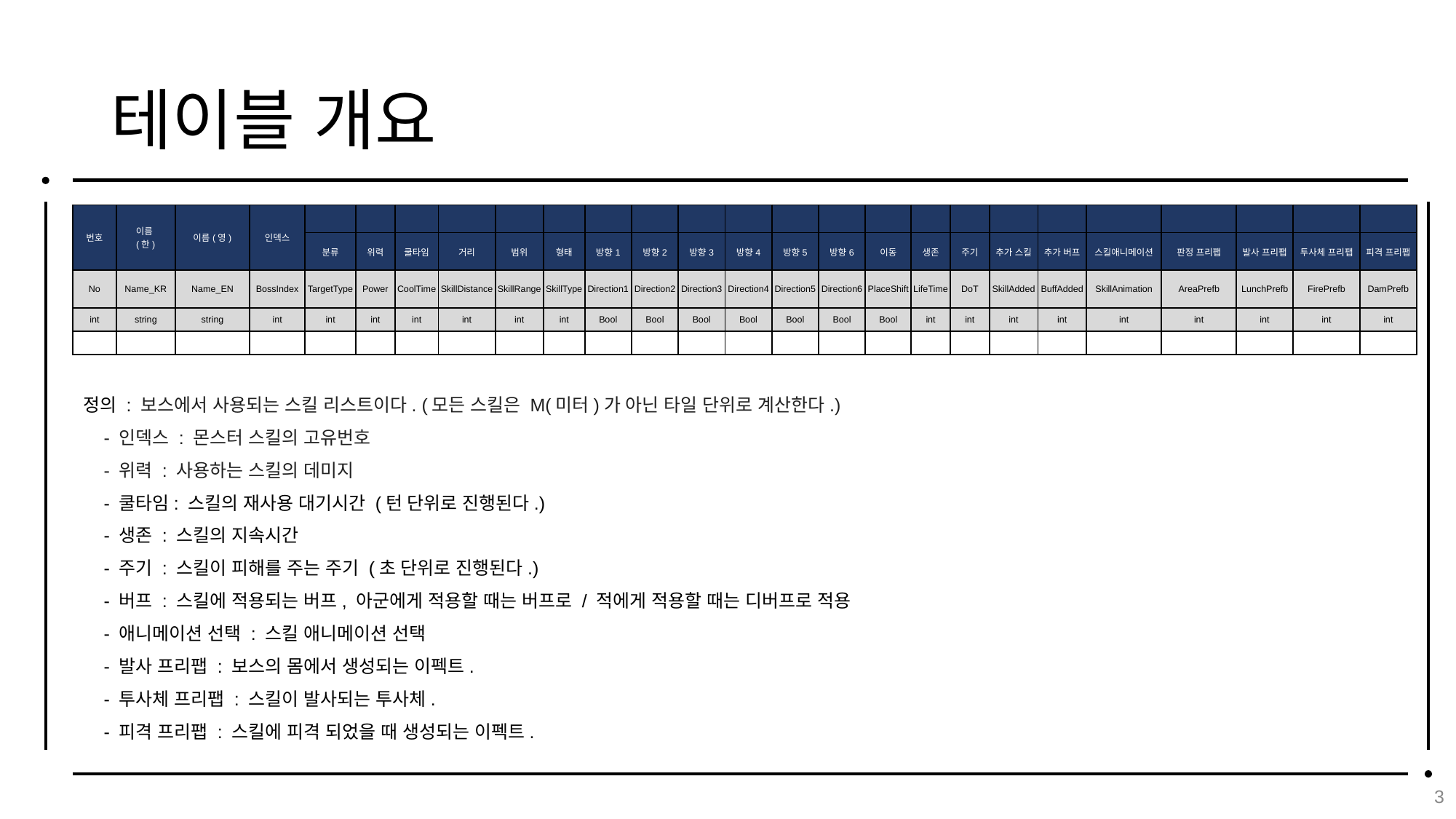

# 테이블 개요

| 번호 | 이름(한) | 이름(영) | 인덱스 |  |  |  |  |  |  |  |  |  |  |  |  |  |  |  |  |  |  |  |  |  |  |
| --- | --- | --- | --- | --- | --- | --- | --- | --- | --- | --- | --- | --- | --- | --- | --- | --- | --- | --- | --- | --- | --- | --- | --- | --- | --- |
|  |  |  |  | 분류 | 위력 | 쿨타임 | 거리 | 범위 | 형태 | 방향1 | 방향2 | 방향3 | 방향4 | 방향5 | 방향6 | 이동 | 생존 | 주기 | 추가 스킬 | 추가 버프 | 스킬애니메이션 | 판정 프리팹 | 발사 프리팹 | 투사체 프리팹 | 피격 프리팹 |
| No | Name\_KR | Name\_EN | BossIndex | TargetType | Power | CoolTime | SkillDistance | SkillRange | SkillType | Direction1 | Direction2 | Direction3 | Direction4 | Direction5 | Direction6 | PlaceShift | LifeTime | DoT | SkillAdded | BuffAdded | SkillAnimation | AreaPrefb | LunchPrefb | FirePrefb | DamPrefb |
| int | string | string | int | int | int | int | int | int | int | Bool | Bool | Bool | Bool | Bool | Bool | Bool | int | int | int | int | int | int | int | int | int |
|  |  |  |  |  |  |  |  |  |  |  |  |  |  |  |  |  |  |  |  |  |  |  |  |  |  |
정의 : 보스에서 사용되는 스킬 리스트이다. (모든 스킬은 M(미터)가 아닌 타일 단위로 계산한다.)
    - 인덱스 : 몬스터 스킬의 고유번호
    - 위력 : 사용하는 스킬의 데미지
    - 쿨타임: 스킬의 재사용 대기시간 (턴 단위로 진행된다.)
    - 생존 : 스킬의 지속시간
    - 주기 : 스킬이 피해를 주는 주기 (초 단위로 진행된다.)
    - 버프 : 스킬에 적용되는 버프, 아군에게 적용할 때는 버프로 / 적에게 적용할 때는 디버프로 적용
    - 애니메이션 선택 : 스킬 애니메이션 선택
    - 발사 프리팹 : 보스의 몸에서 생성되는 이펙트.
    - 투사체 프리팹 : 스킬이 발사되는 투사체.
    - 피격 프리팹 : 스킬에 피격 되었을 때 생성되는 이펙트.

3